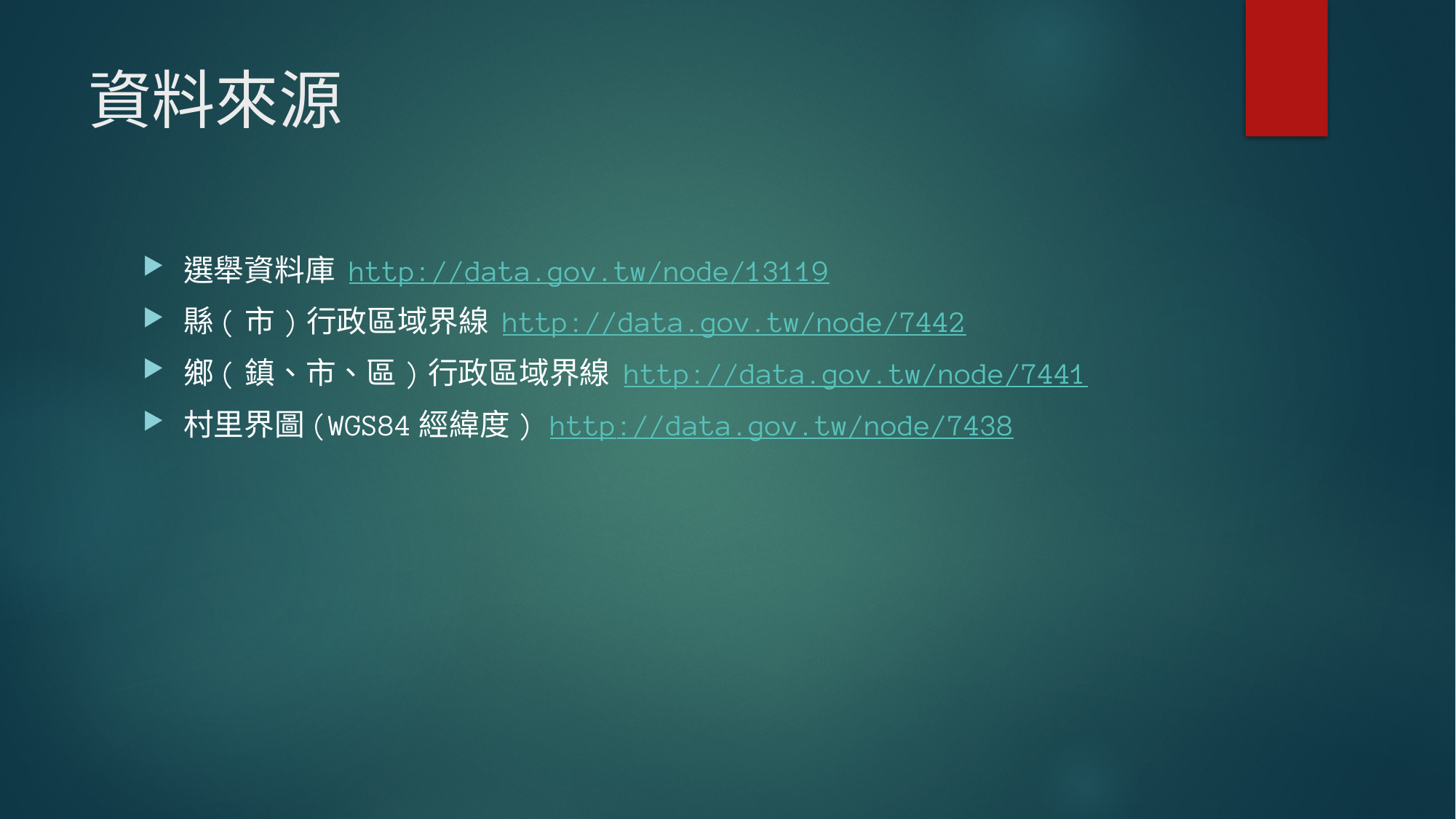

# 資料來源
選舉資料庫 http://data.gov.tw/node/13119
縣(市)行政區域界線 http://data.gov.tw/node/7442
鄉(鎮、市、區)行政區域界線 http://data.gov.tw/node/7441
村里界圖(WGS84經緯度) http://data.gov.tw/node/7438